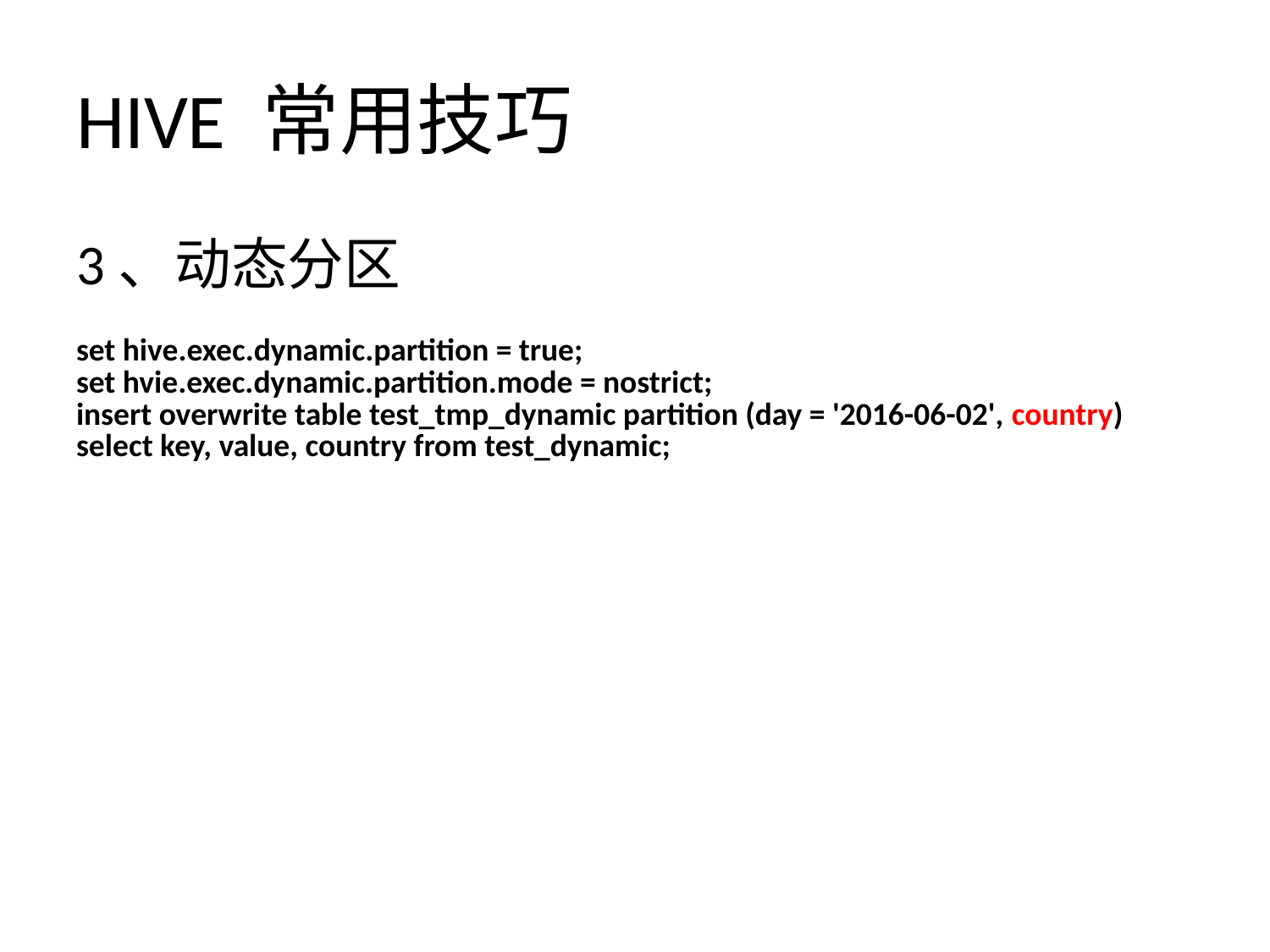

# HIVE 常用技巧
3、动态分区

| set hive.exec.dynamic.partition = true; set hvie.exec.dynamic.partition.mode = nostrict; insert overwrite table test\_tmp\_dynamic partition (day = '2016-06-02', country) select key, value, country from test\_dynamic; |
| --- |